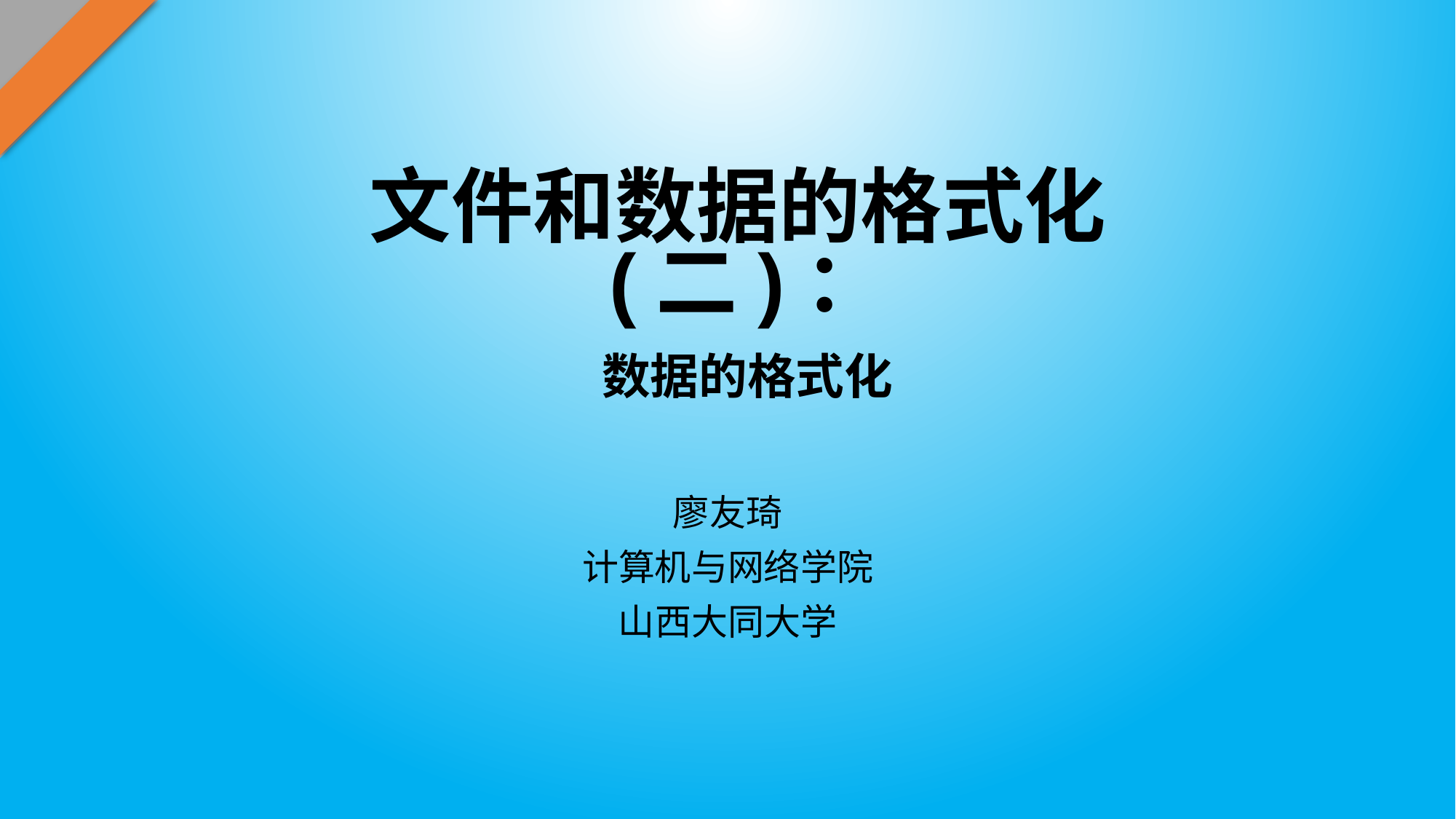

# 文件和数据的格式化(二)： 数据的格式化
廖友琦
计算机与网络学院
山西大同大学